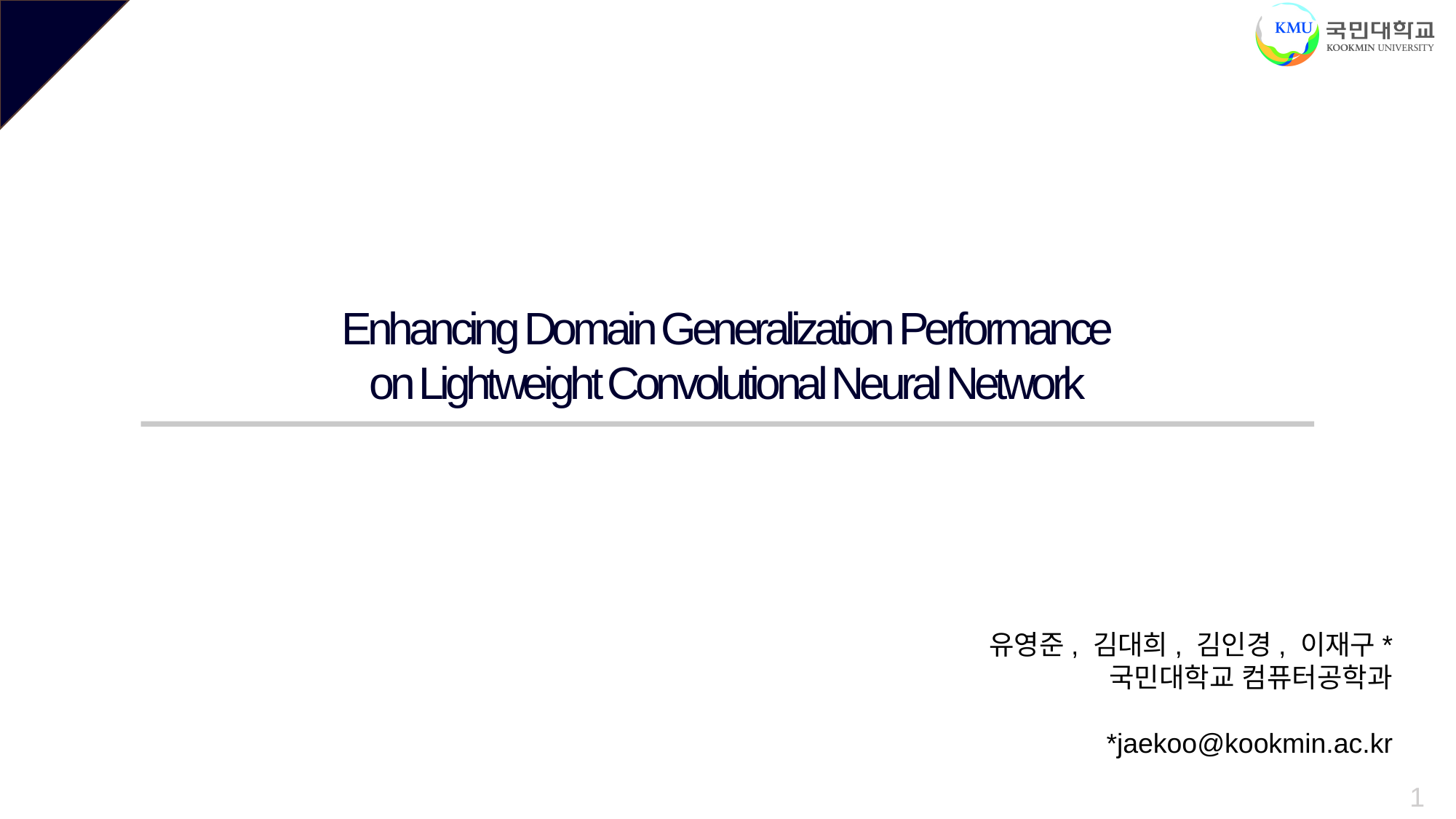

Enhancing Domain Generalization Performance
on Lightweight Convolutional Neural Network

유영준, 김대희, 김인경, 이재구*
국민대학교 컴퓨터공학과

*jaekoo@kookmin.ac.kr
1